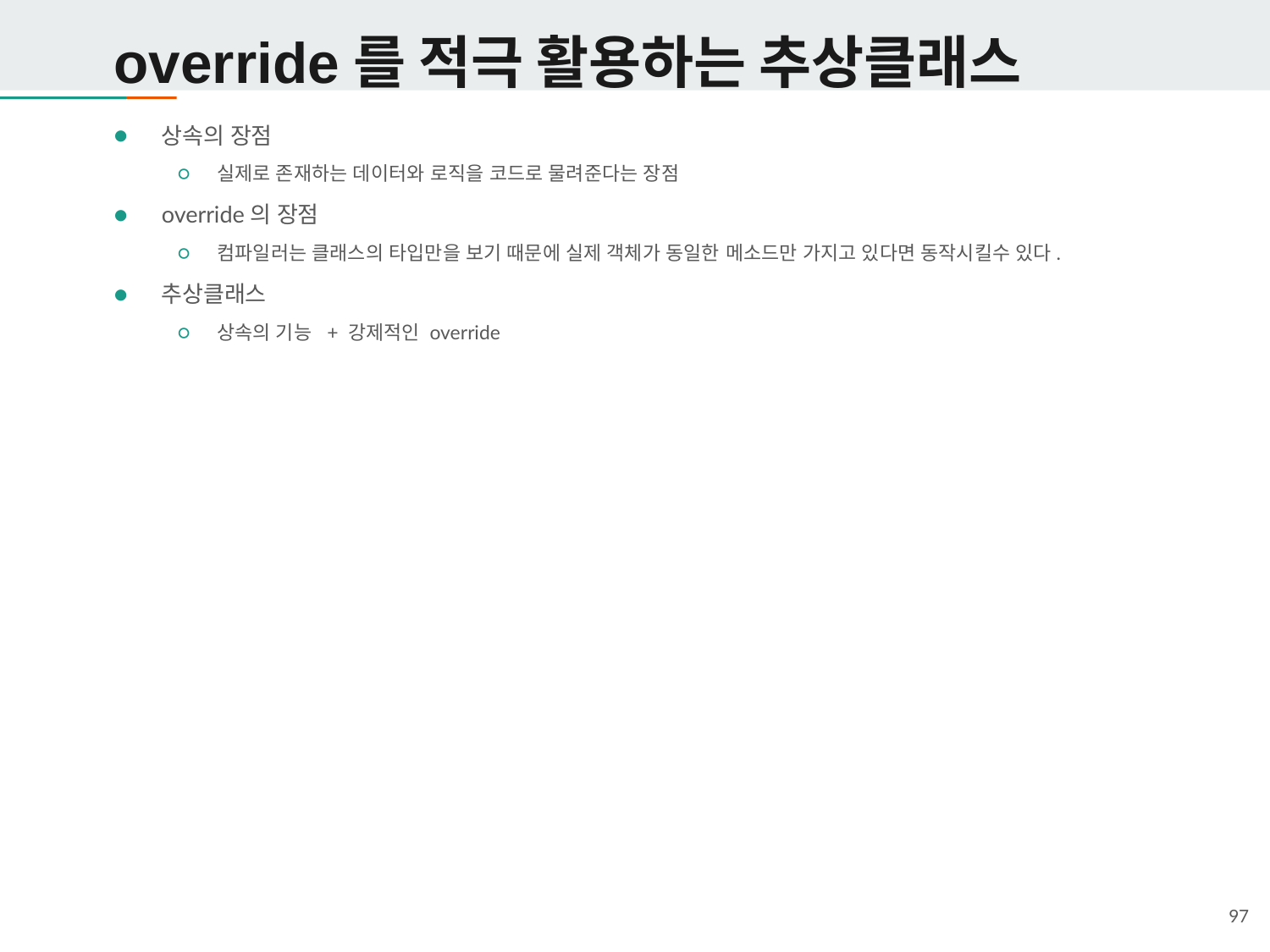

# override를 적극 활용하는 추상클래스
상속의 장점
실제로 존재하는 데이터와 로직을 코드로 물려준다는 장점
override의 장점
컴파일러는 클래스의 타입만을 보기 때문에 실제 객체가 동일한 메소드만 가지고 있다면 동작시킬수 있다.
추상클래스
상속의 기능  + 강제적인 override

97